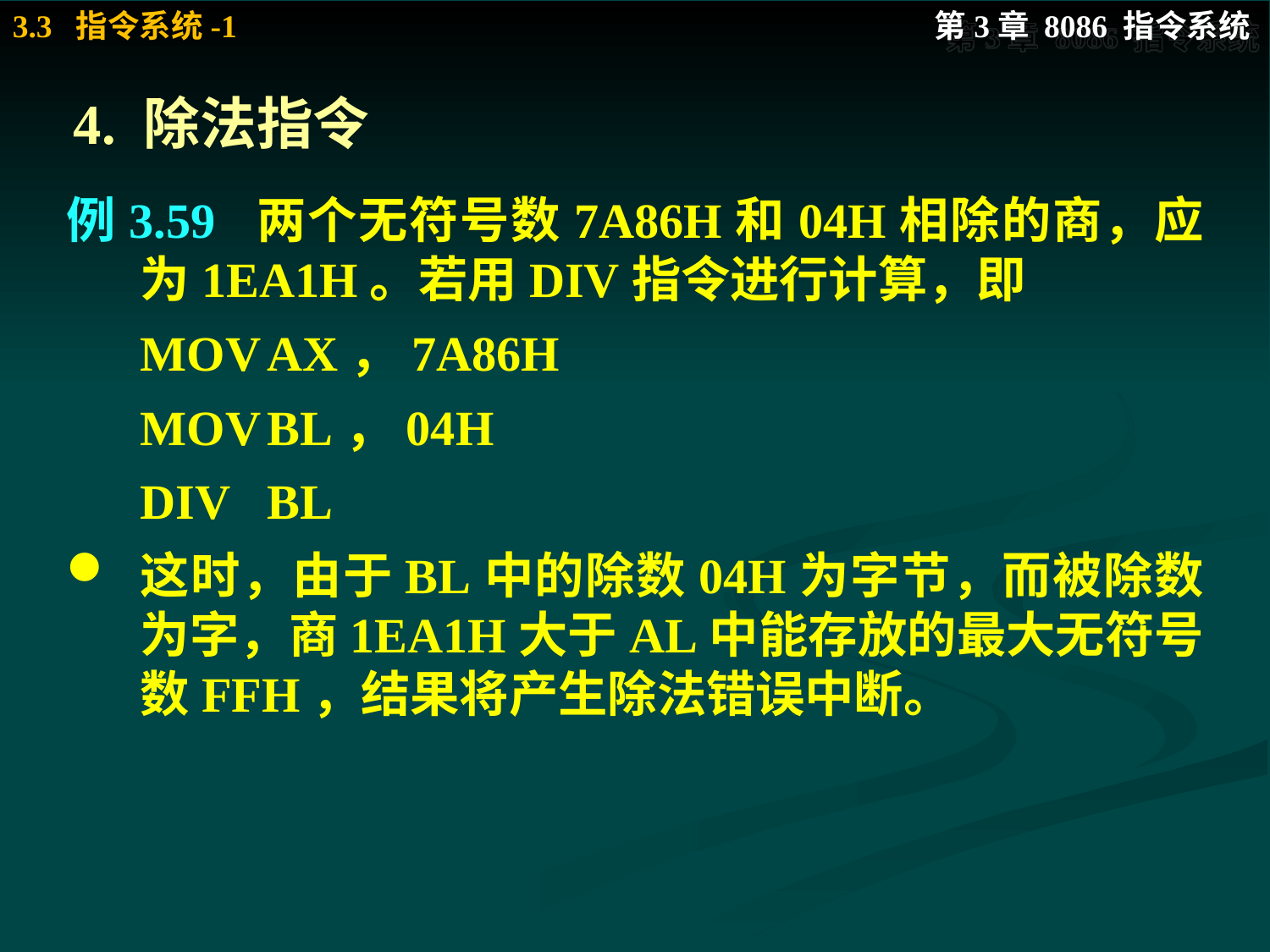

# 4. 除法指令
例3.59  两个无符号数7A86H和04H相除的商，应为1EA1H。若用DIV指令进行计算，即
	MOV	AX，7A86H
	MOV	BL，04H
	DIV	BL
这时，由于BL中的除数04H为字节，而被除数为字，商1EA1H大于AL中能存放的最大无符号数FFH，结果将产生除法错误中断。